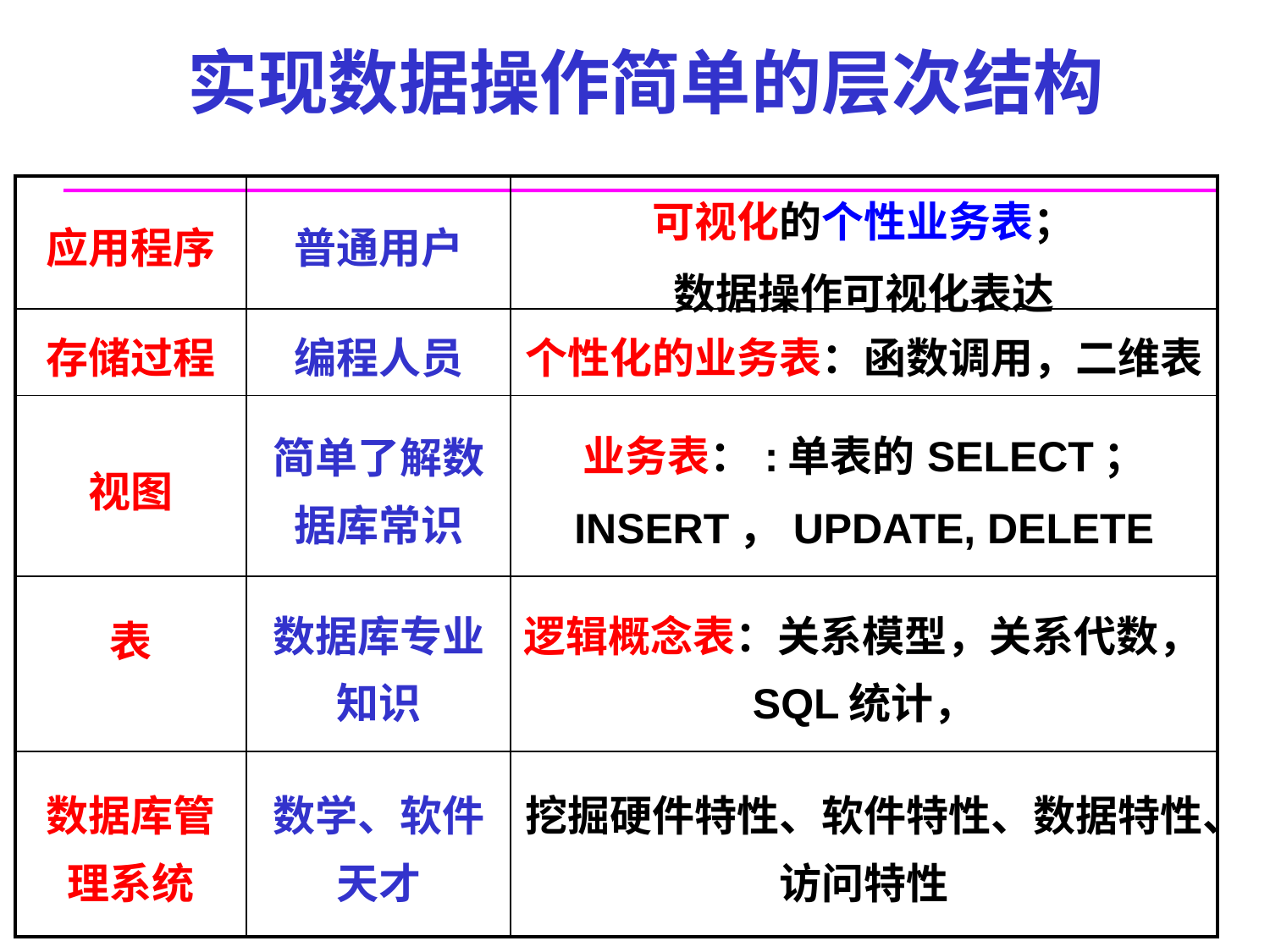

# 实现数据操作简单的层次结构
| 应用程序 | 普通用户 | 可视化的个性业务表； 数据操作可视化表达 |
| --- | --- | --- |
| 存储过程 | 编程人员 | 个性化的业务表：函数调用，二维表 |
| 视图 | 简单了解数据库常识 | 业务表：:单表的SELECT； INSERT，UPDATE, DELETE |
| 表 | 数据库专业知识 | 逻辑概念表：关系模型，关系代数，SQL统计， |
| 数据库管理系统 | 数学、软件天才 | 挖掘硬件特性、软件特性、数据特性、访问特性 |